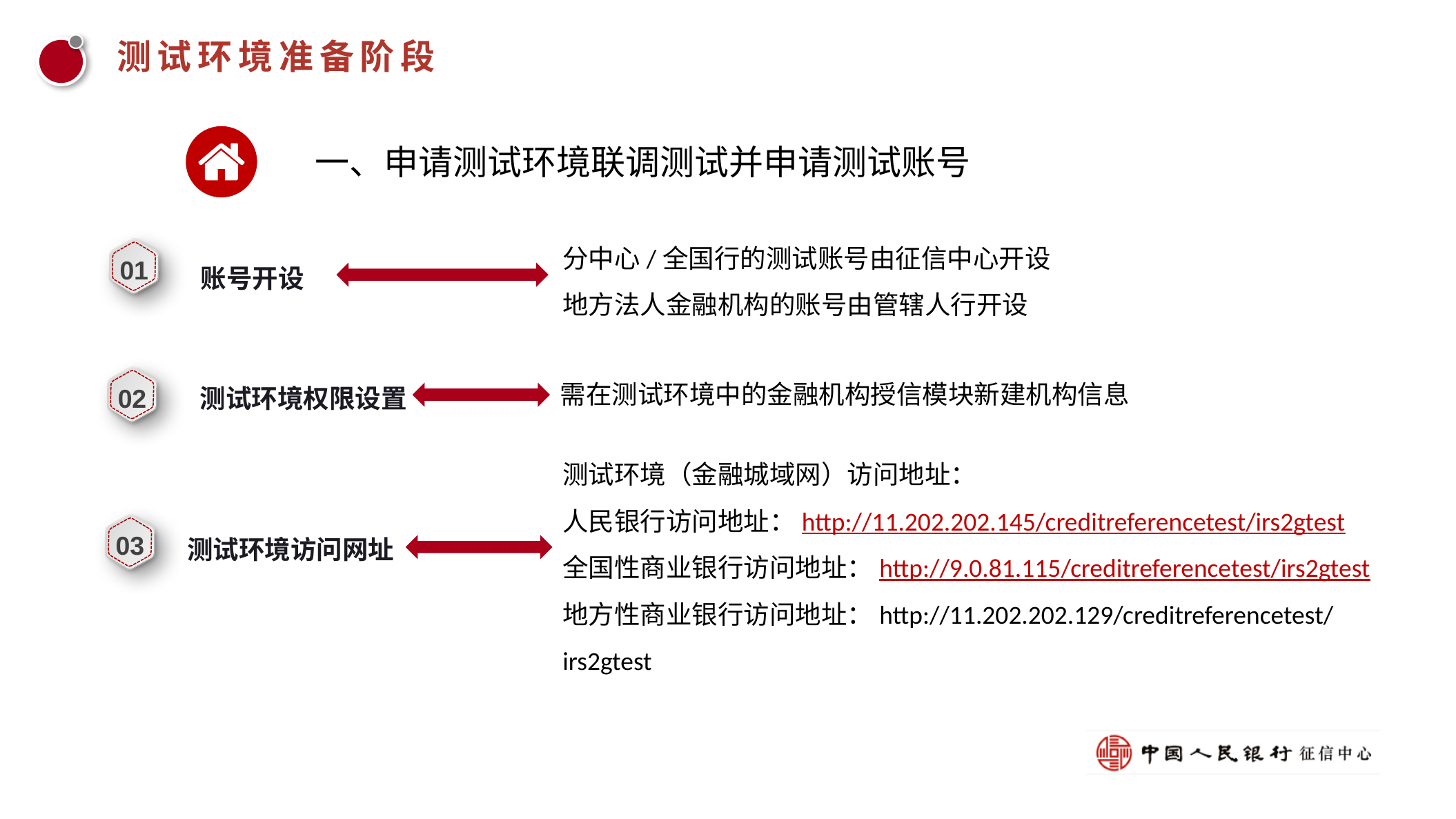

测试环境准备阶段

一、申请测试环境联调测试并申请测试账号
分中心/全国行的测试账号由征信中心开设
地方法人金融机构的账号由管辖人行开设

01
账号开设

需在测试环境中的金融机构授信模块新建机构信息
 测试环境权限设置

02

测试环境（金融城域网）访问地址：
人民银行访问地址：http://11.202.202.145/creditreferencetest/irs2gtest
全国性商业银行访问地址：http://9.0.81.115/creditreferencetest/irs2gtest
地方性商业银行访问地址：http://11.202.202.129/creditreferencetest/irs2gtest
测试环境访问网址

03